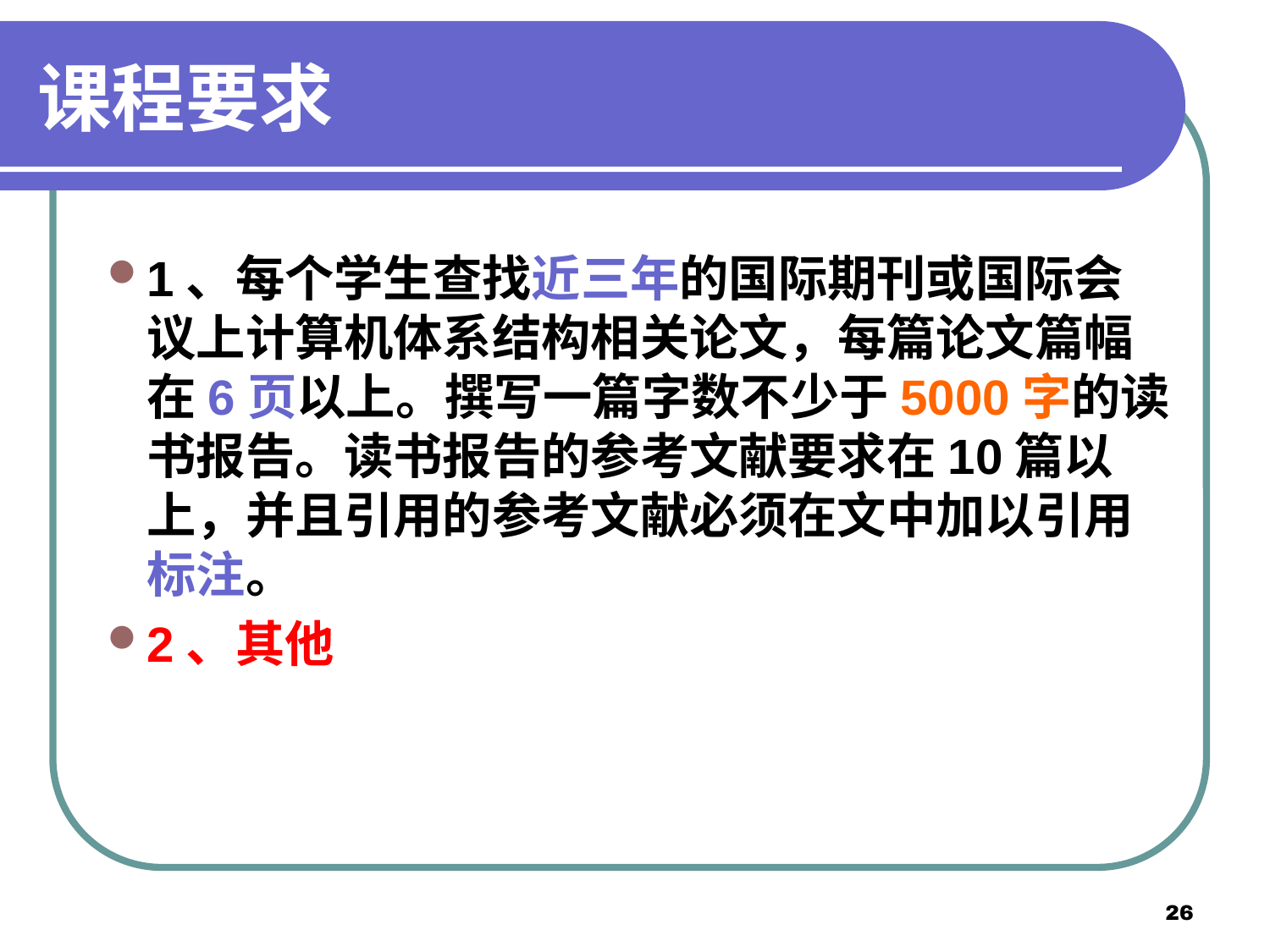

# 课程要求
1、每个学生查找近三年的国际期刊或国际会议上计算机体系结构相关论文，每篇论文篇幅在6页以上。撰写一篇字数不少于5000字的读书报告。读书报告的参考文献要求在10篇以上，并且引用的参考文献必须在文中加以引用标注。
2、其他
26